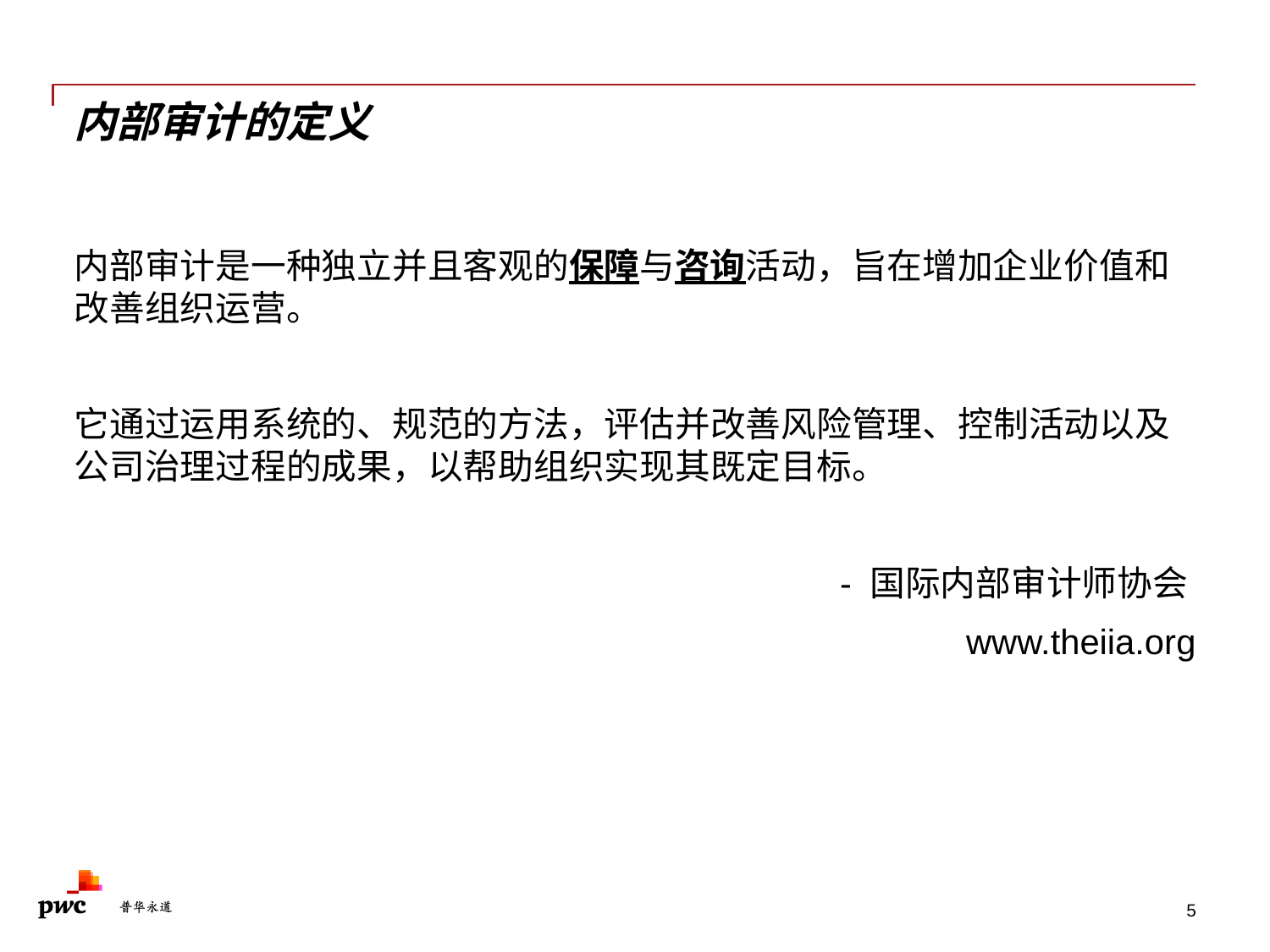

# 内部审计的定义
内部审计是一种独立并且客观的保障与咨询活动，旨在增加企业价值和改善组织运营。

它通过运用系统的、规范的方法，评估并改善风险管理、控制活动以及公司治理过程的成果，以帮助组织实现其既定目标。

- 国际内部审计师协会
www.theiia.org

5